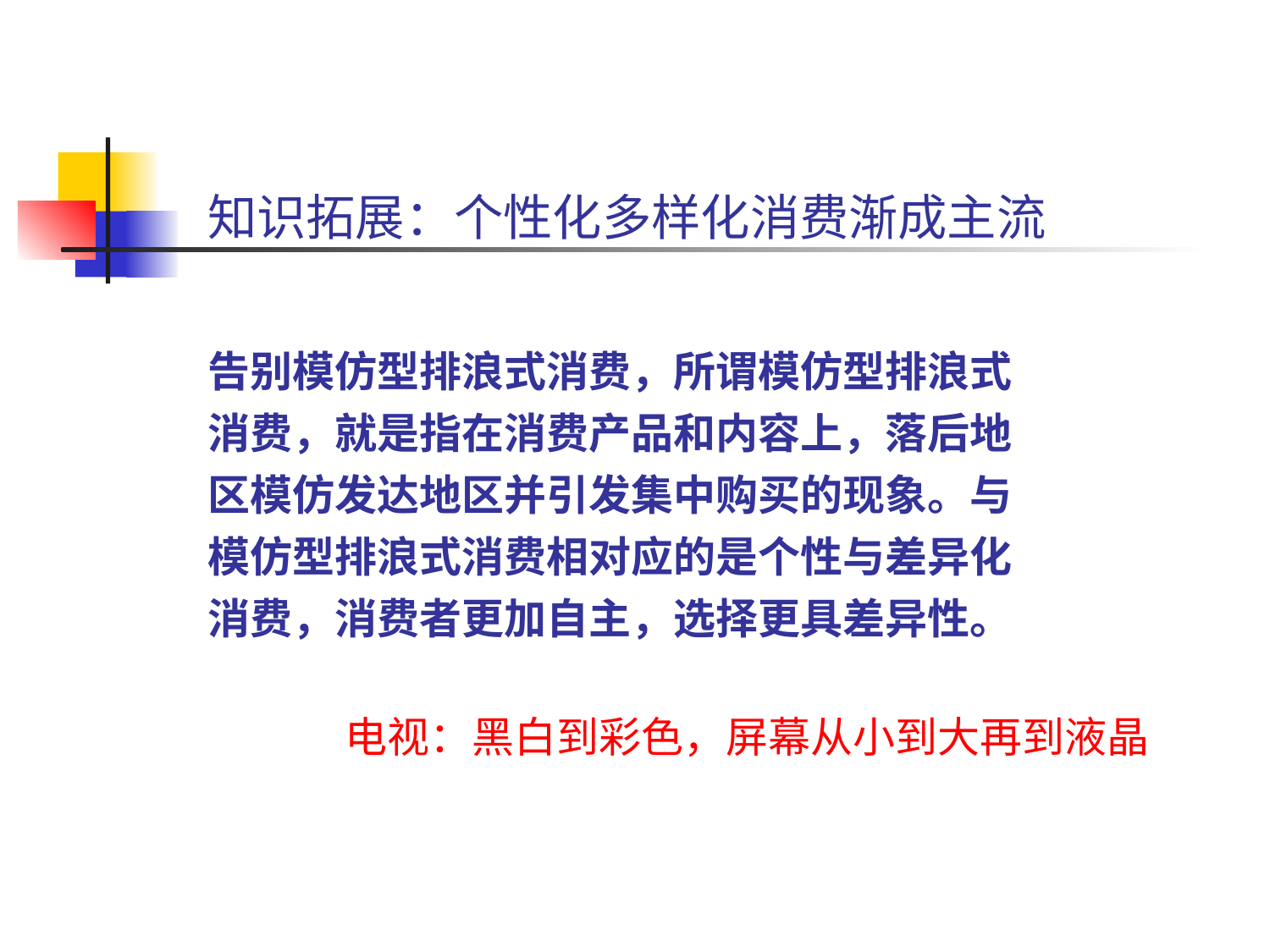

知识拓展：个性化多样化消费渐成主流
告别模仿型排浪式消费，所谓模仿型排浪式消费，就是指在消费产品和内容上，落后地区模仿发达地区并引发集中购买的现象。与模仿型排浪式消费相对应的是个性与差异化消费，消费者更加自主，选择更具差异性。
电视：黑白到彩色，屏幕从小到大再到液晶